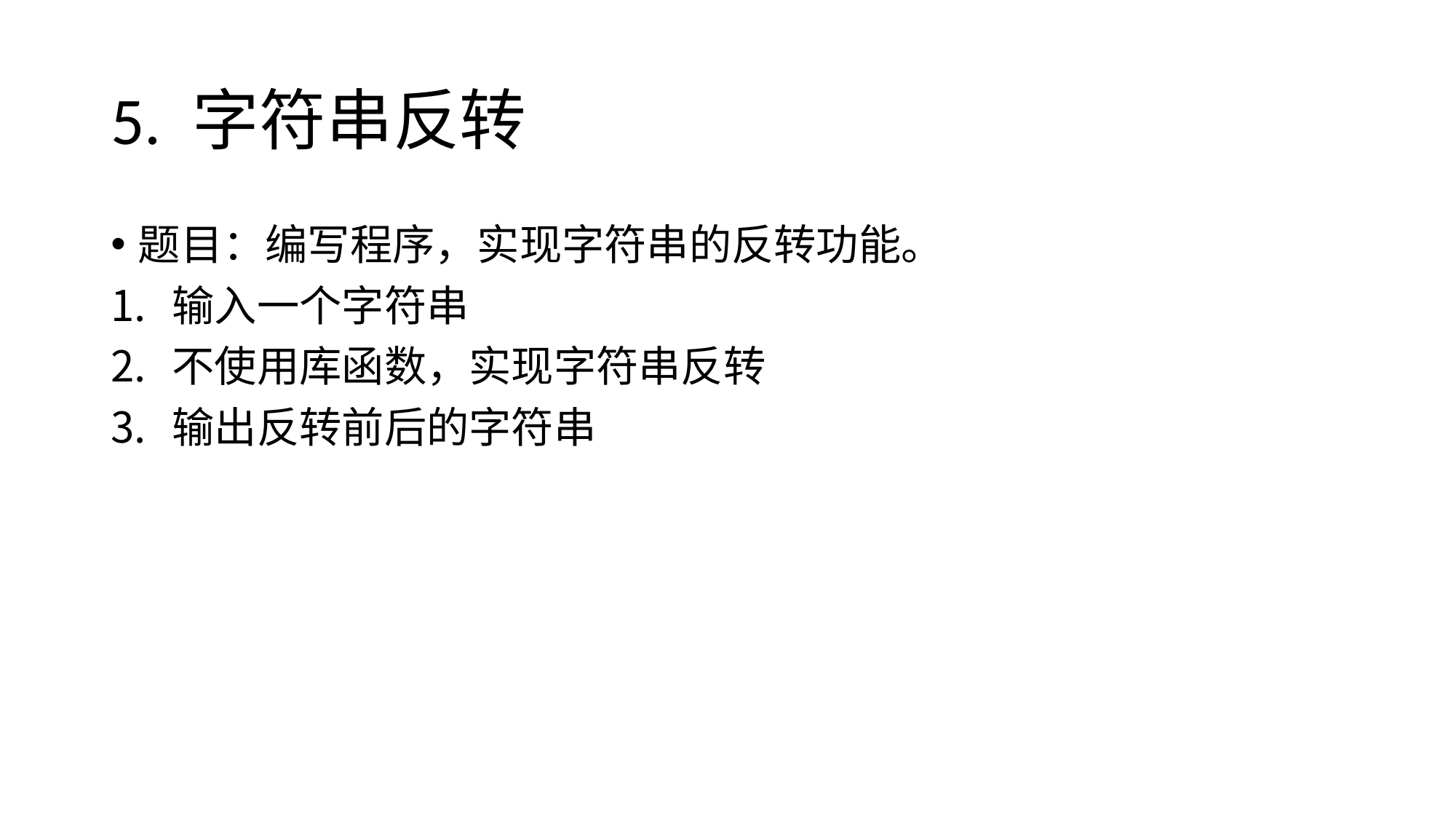

# 5. 字符串反转
题目：编写程序，实现字符串的反转功能。
输入一个字符串
不使用库函数，实现字符串反转
输出反转前后的字符串